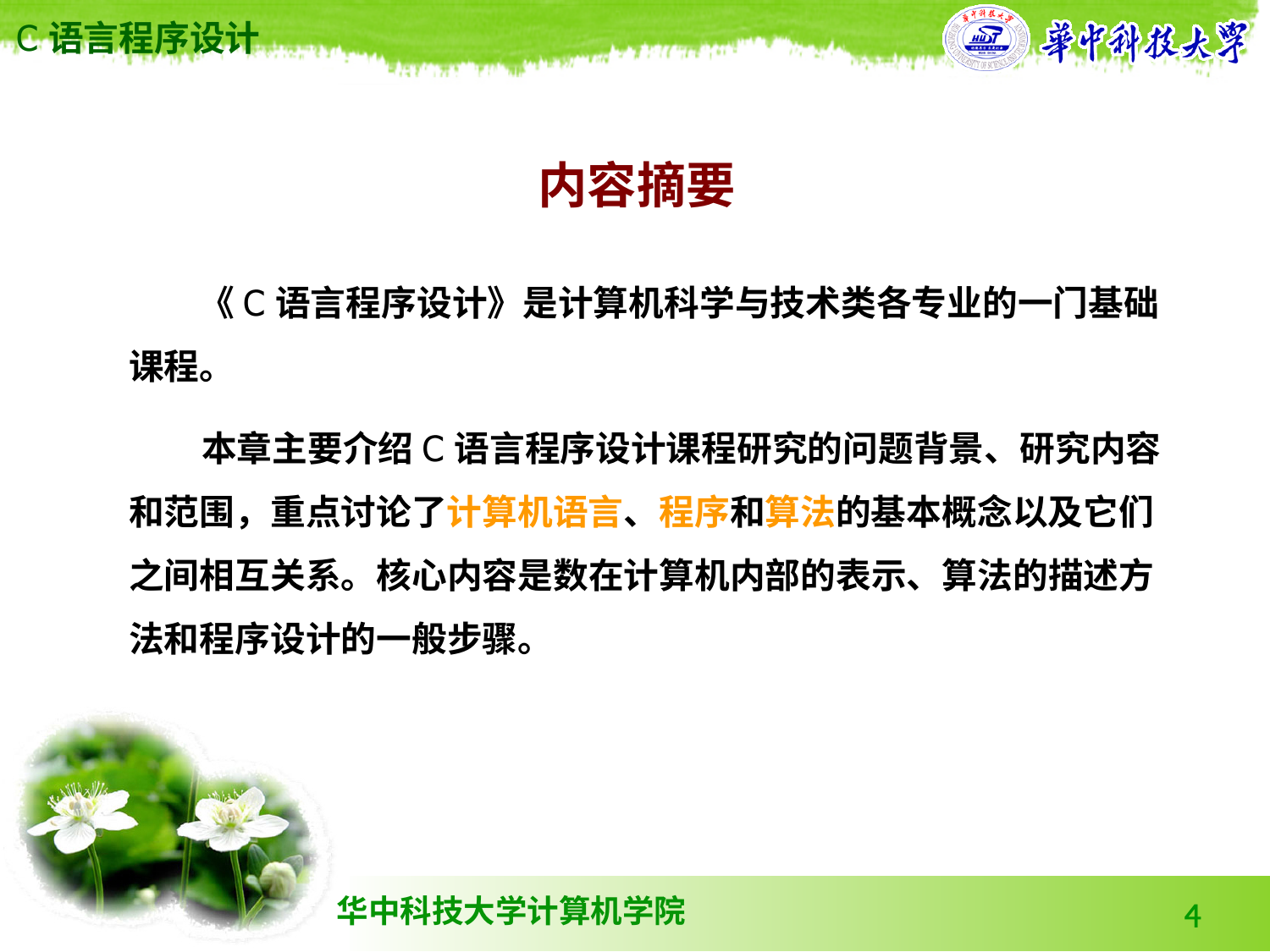

内容摘要
　　《C语言程序设计》是计算机科学与技术类各专业的一门基础课程。
        本章主要介绍C语言程序设计课程研究的问题背景、研究内容和范围，重点讨论了计算机语言、程序和算法的基本概念以及它们之间相互关系。核心内容是数在计算机内部的表示、算法的描述方法和程序设计的一般步骤。
4